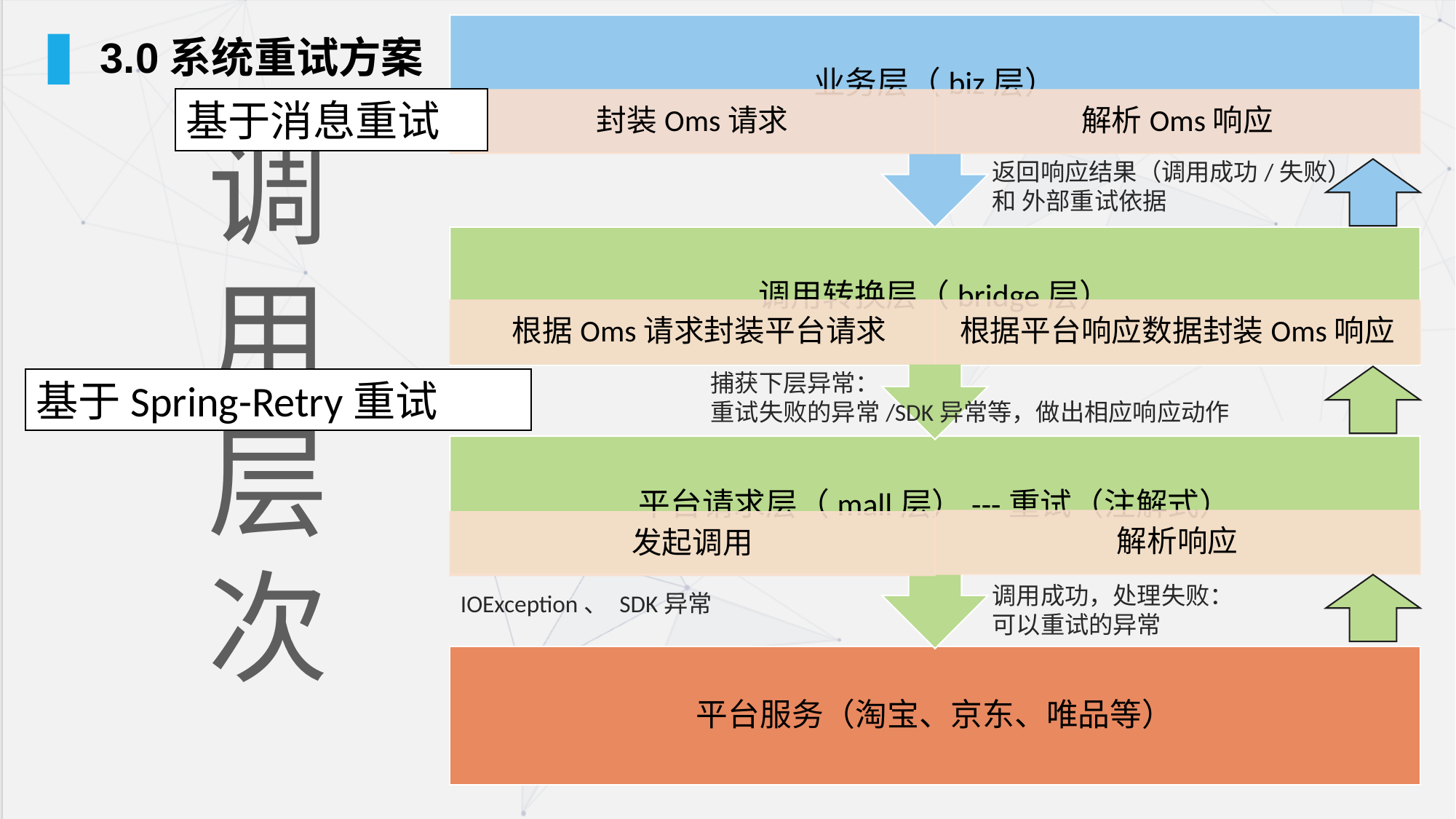

3.0系统重试方案
平台服务（淘宝、京东、唯品等）
平台请求层（mall层）---重试（注解式）
发起调用
解析响应
调用转换层（bridge层）
 根据Oms请求封装平台请求
根据平台响应数据封装Oms响应
业务层（biz层）
封装Oms请求
解析Oms响应

基于消息重试
返回响应结果（调用成功/失败）和 外部重试依据

调用层次
捕获下层异常：
重试失败的异常/SDK异常等，做出相应响应动作

基于Spring-Retry重试
调用成功，处理失败：
可以重试的异常

IOException、 SDK异常